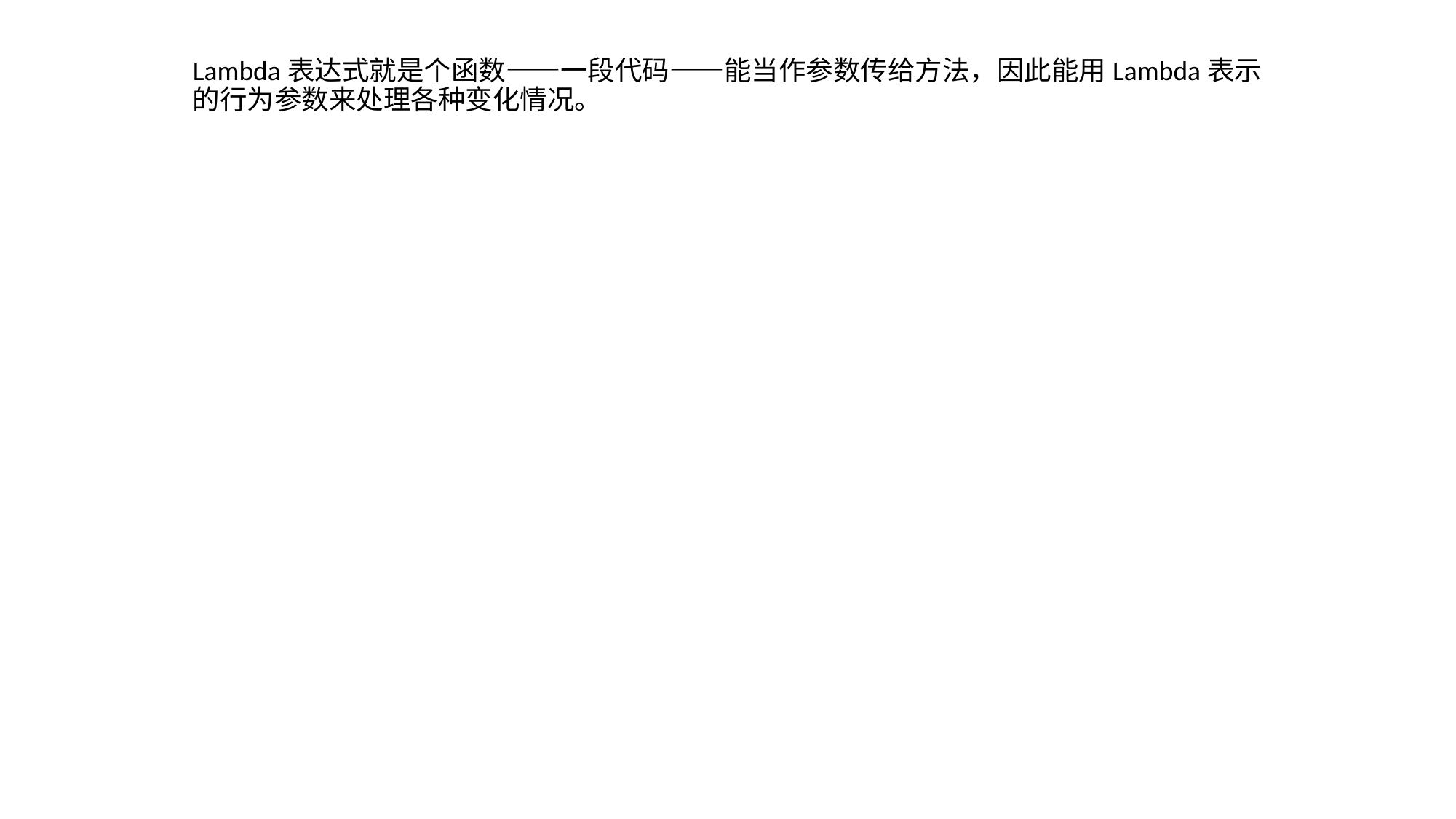

Lambda表达式就是个函数——一段代码——能当作参数传给方法，因此能用Lambda表示的行为参数来处理各种变化情况。